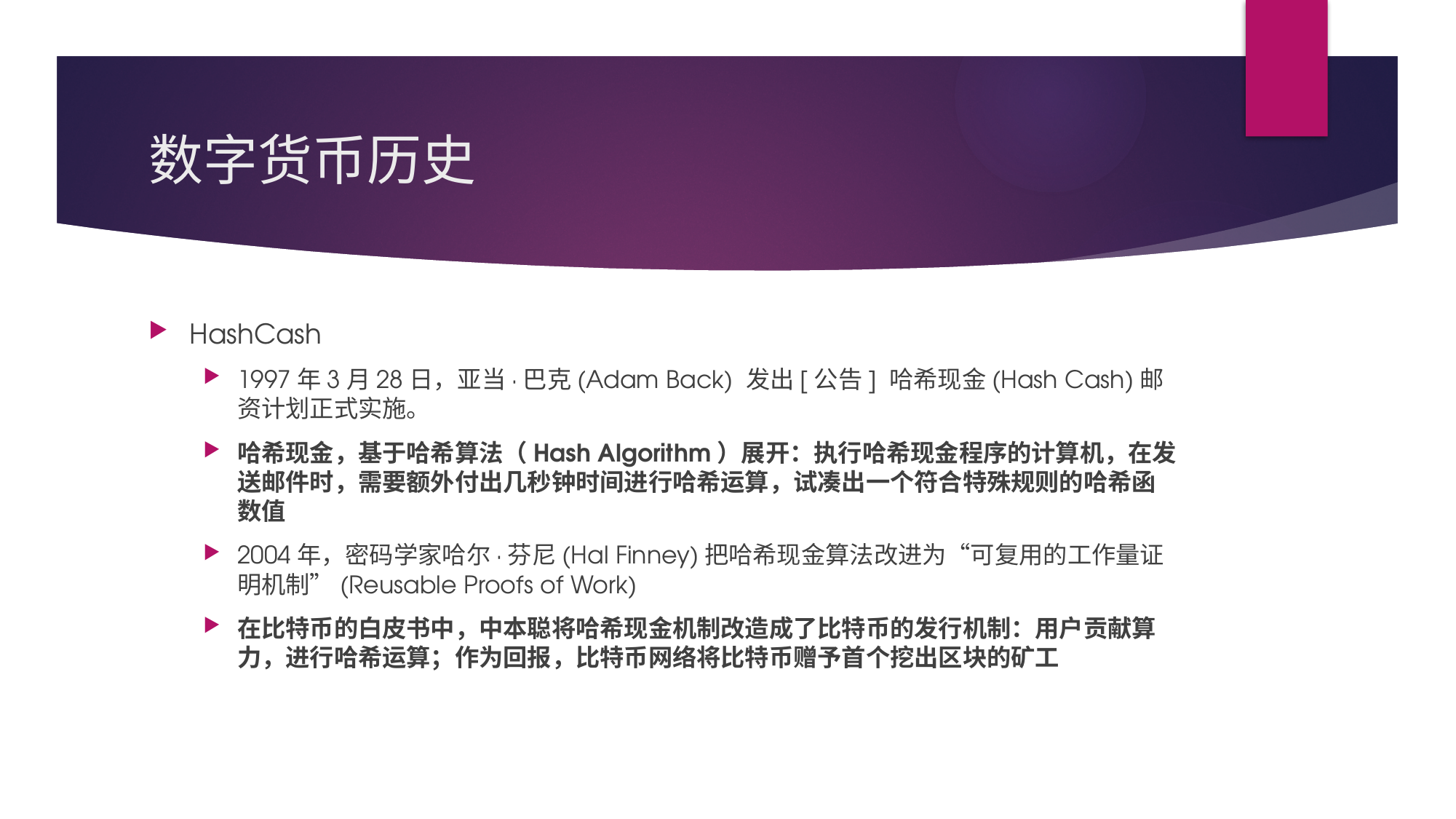

# 数字货币历史
HashCash
1997年3月28日，亚当·巴克(Adam Back) 发出[公告] 哈希现金(Hash Cash)邮资计划正式实施。
哈希现金，基于哈希算法（Hash Algorithm）展开：执行哈希现金程序的计算机，在发送邮件时，需要额外付出几秒钟时间进行哈希运算，试凑出一个符合特殊规则的哈希函数值
2004年，密码学家哈尔·芬尼(Hal Finney)把哈希现金算法改进为“可复用的工作量证明机制”(Reusable Proofs of Work)
在比特币的白皮书中，中本聪将哈希现金机制改造成了比特币的发行机制：用户贡献算力，进行哈希运算；作为回报，比特币网络将比特币赠予首个挖出区块的矿工